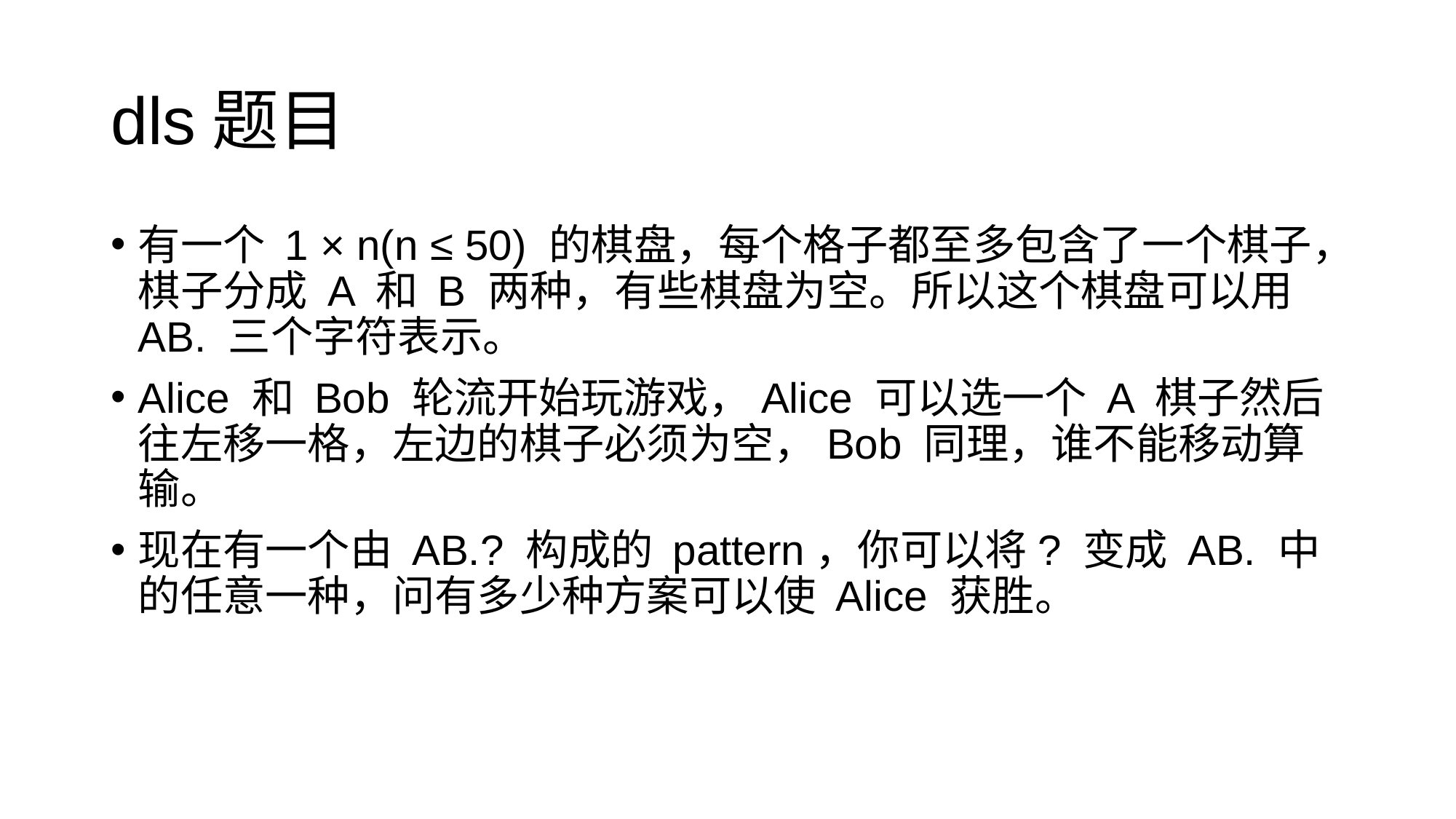

# dls题目
有一个 1 × n(n ≤ 50) 的棋盘，每个格子都至多包含了一个棋子，棋子分成 A 和 B 两种，有些棋盘为空。所以这个棋盘可以用 AB. 三个字符表示。
Alice 和 Bob 轮流开始玩游戏，Alice 可以选一个 A 棋子然后往左移一格，左边的棋子必须为空，Bob 同理，谁不能移动算输。
现在有一个由 AB.? 构成的 pattern，你可以将? 变成 AB. 中的任意一种，问有多少种方案可以使 Alice 获胜。